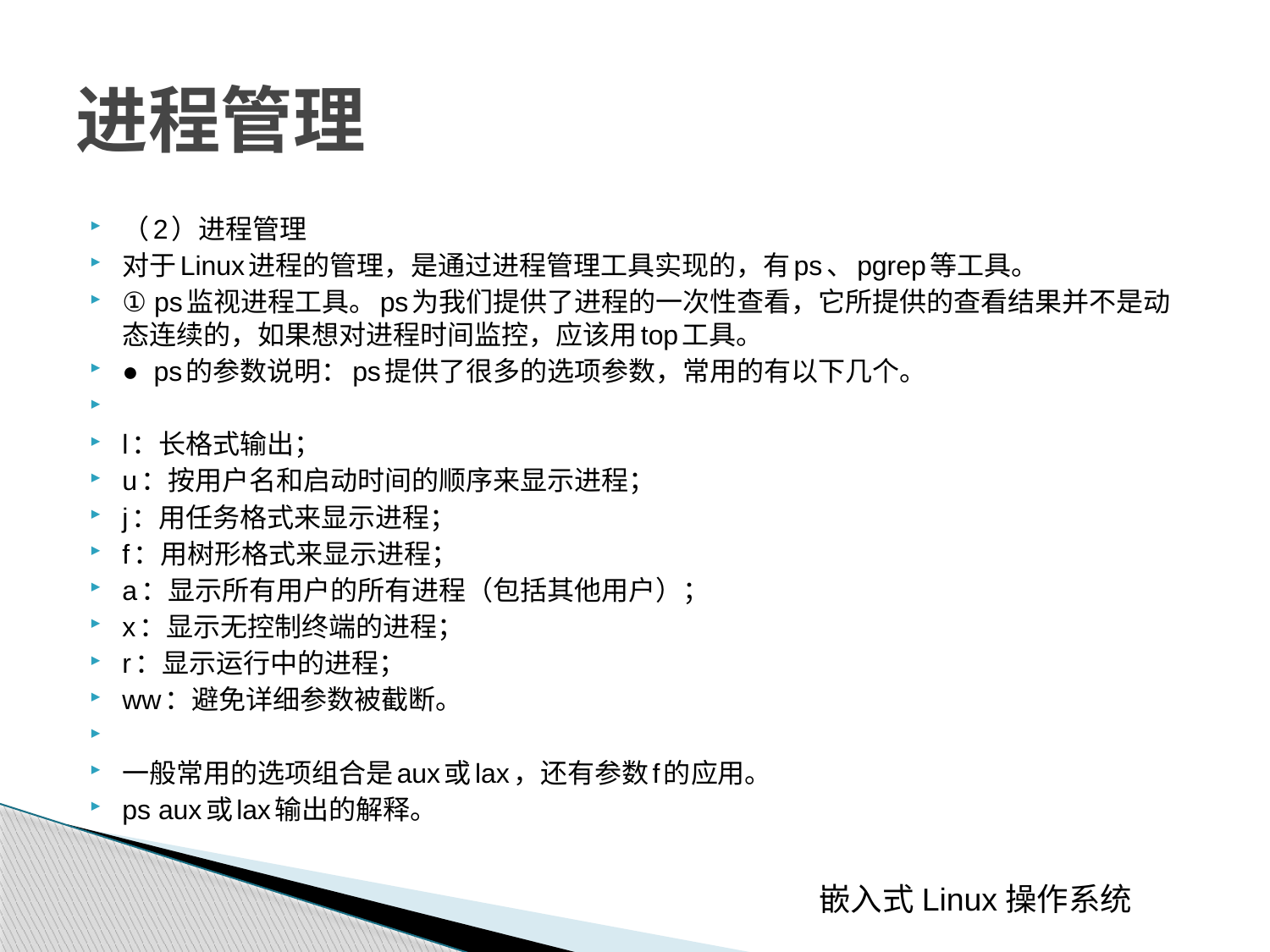

# 进程管理
（2）进程管理
对于Linux进程的管理，是通过进程管理工具实现的，有ps、pgrep等工具。
① ps监视进程工具。ps为我们提供了进程的一次性查看，它所提供的查看结果并不是动态连续的，如果想对进程时间监控，应该用top工具。
●  ps的参数说明：ps提供了很多的选项参数，常用的有以下几个。

l：长格式输出；
u：按用户名和启动时间的顺序来显示进程；
j：用任务格式来显示进程；
f：用树形格式来显示进程；
a：显示所有用户的所有进程（包括其他用户）；
x：显示无控制终端的进程；
r：显示运行中的进程；
ww：避免详细参数被截断。

一般常用的选项组合是aux或lax，还有参数f的应用。
ps aux或lax输出的解释。

         嵌入式Linux操作系统